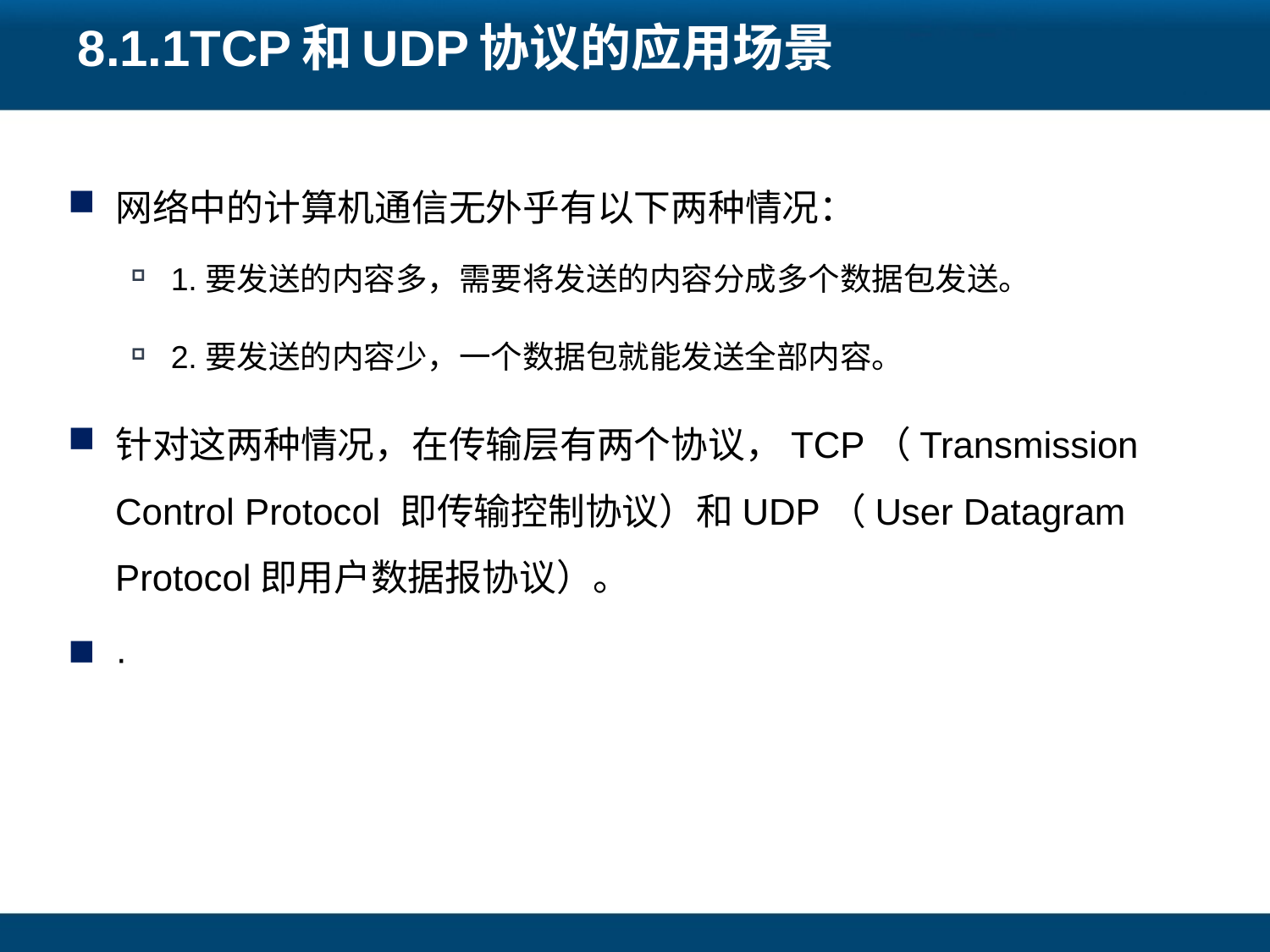

# 8.1.1TCP和UDP协议的应用场景
网络中的计算机通信无外乎有以下两种情况：
1.要发送的内容多，需要将发送的内容分成多个数据包发送。
2.要发送的内容少，一个数据包就能发送全部内容。
针对这两种情况，在传输层有两个协议，TCP（Transmission Control Protocol 即传输控制协议）和UDP（User Datagram Protocol即用户数据报协议）。
·